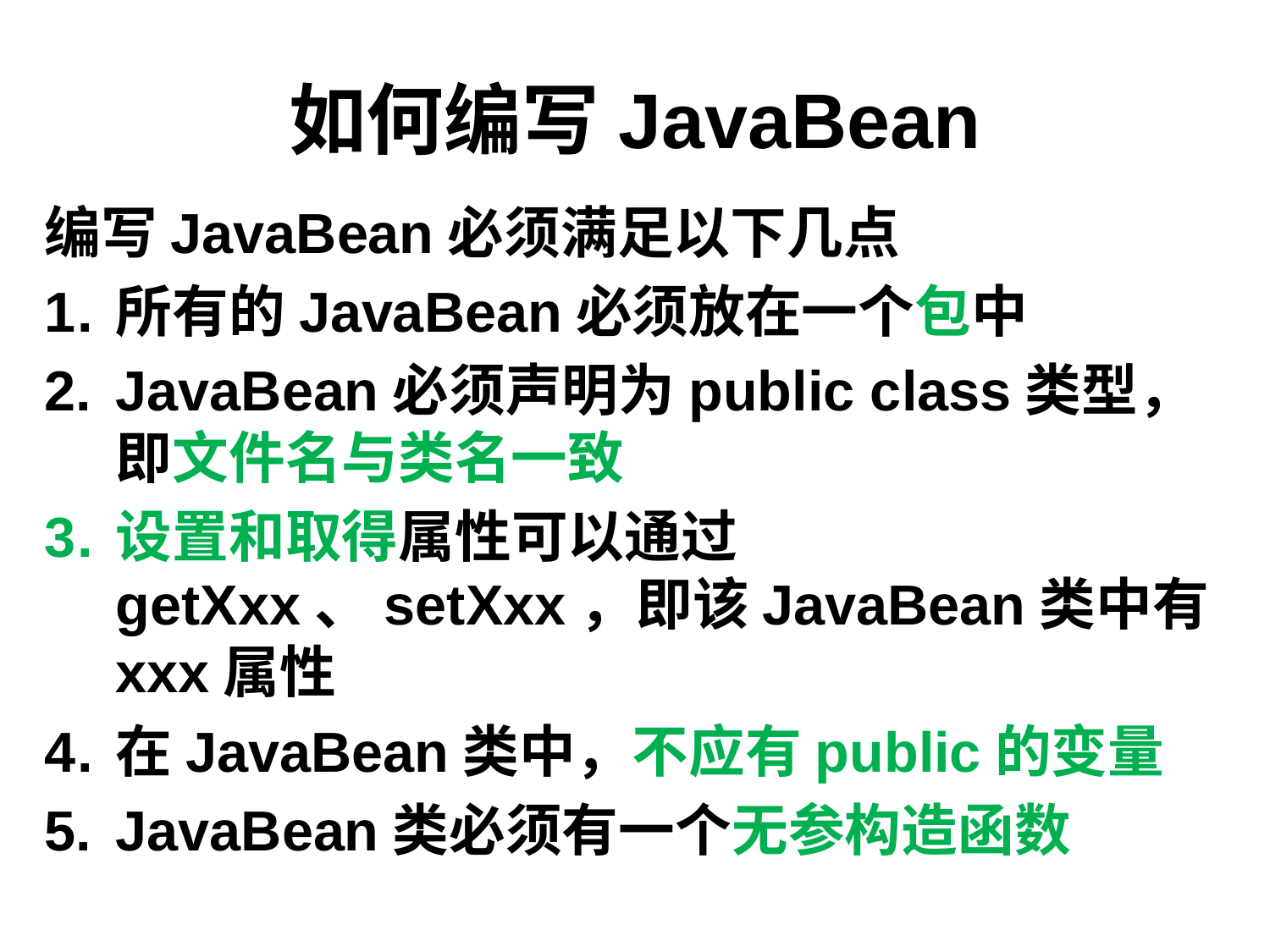

如何编写JavaBean
编写JavaBean必须满足以下几点
所有的JavaBean必须放在一个包中
JavaBean必须声明为public class类型，即文件名与类名一致
设置和取得属性可以通过getXxx、setXxx，即该JavaBean类中有xxx属性
在JavaBean类中，不应有public的变量
JavaBean类必须有一个无参构造函数